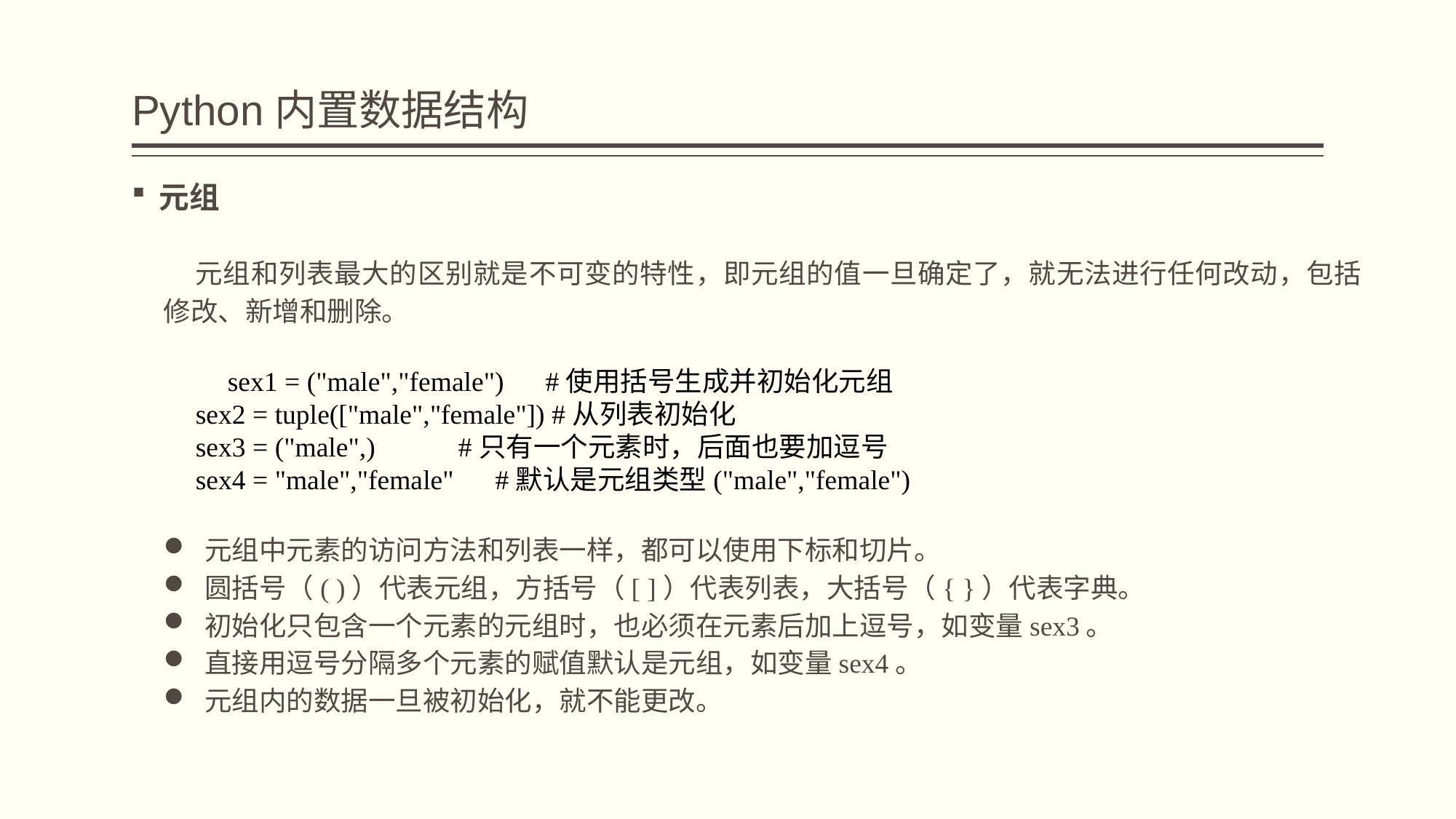

# Python内置数据结构
元组
元组和列表最大的区别就是不可变的特性，即元组的值一旦确定了，就无法进行任何改动，包括修改、新增和删除。

sex1 = ("male","female")      #使用括号生成并初始化元组
sex2 = tuple(["male","female"]) #从列表初始化
sex3 = ("male",)            #只有一个元素时，后面也要加逗号
sex4 = "male","female"      #默认是元组类型("male","female")

元组中元素的访问方法和列表一样，都可以使用下标和切片。
圆括号（( )）代表元组，方括号（[ ]）代表列表，大括号（{ }）代表字典。
初始化只包含一个元素的元组时，也必须在元素后加上逗号，如变量sex3。
直接用逗号分隔多个元素的赋值默认是元组，如变量sex4。
元组内的数据一旦被初始化，就不能更改。